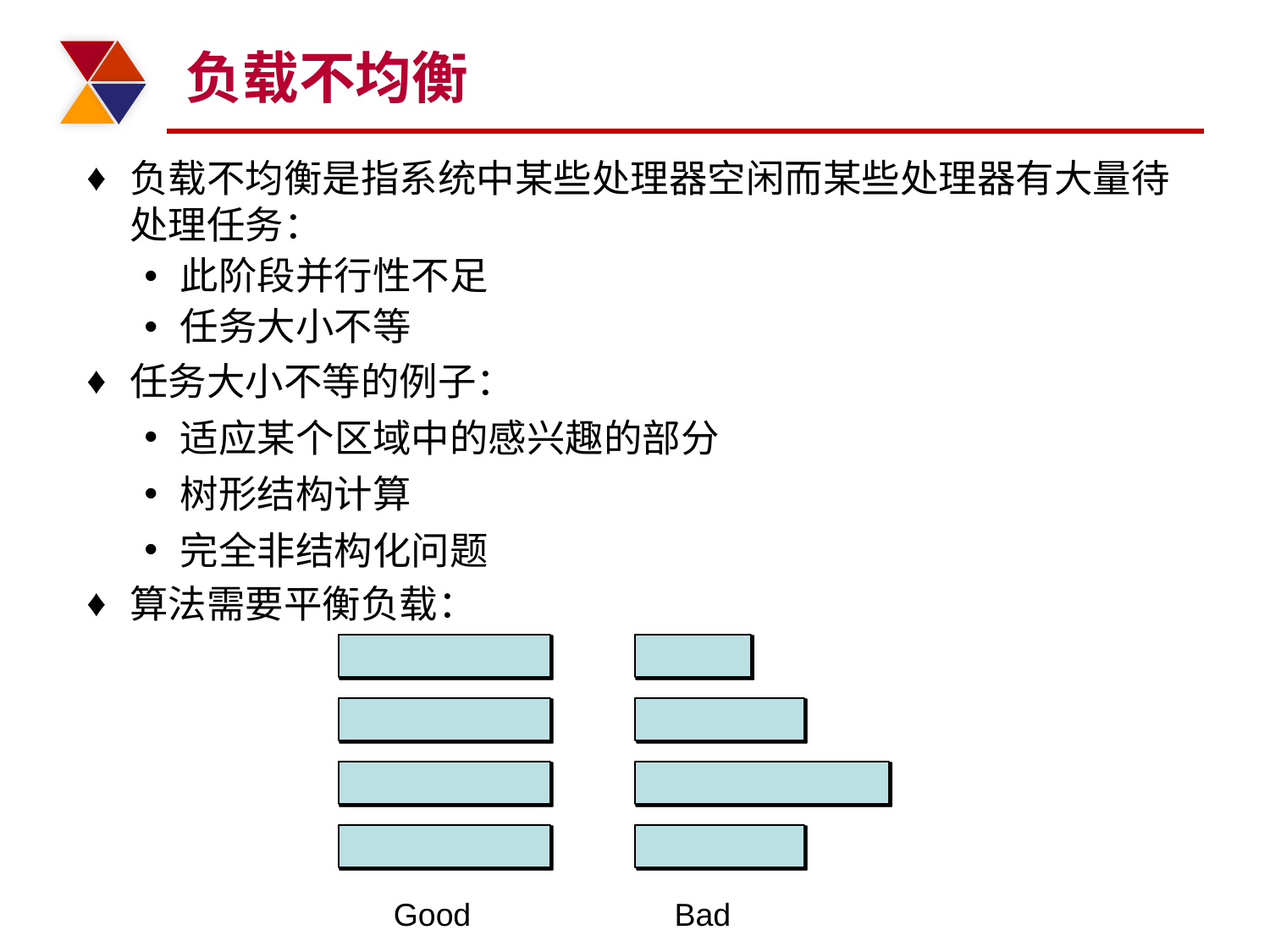

# 负载不均衡
负载不均衡是指系统中某些处理器空闲而某些处理器有大量待处理任务：
此阶段并行性不足
任务大小不等
任务大小不等的例子：
适应某个区域中的感兴趣的部分
树形结构计算
完全非结构化问题
算法需要平衡负载：

Good
Bad